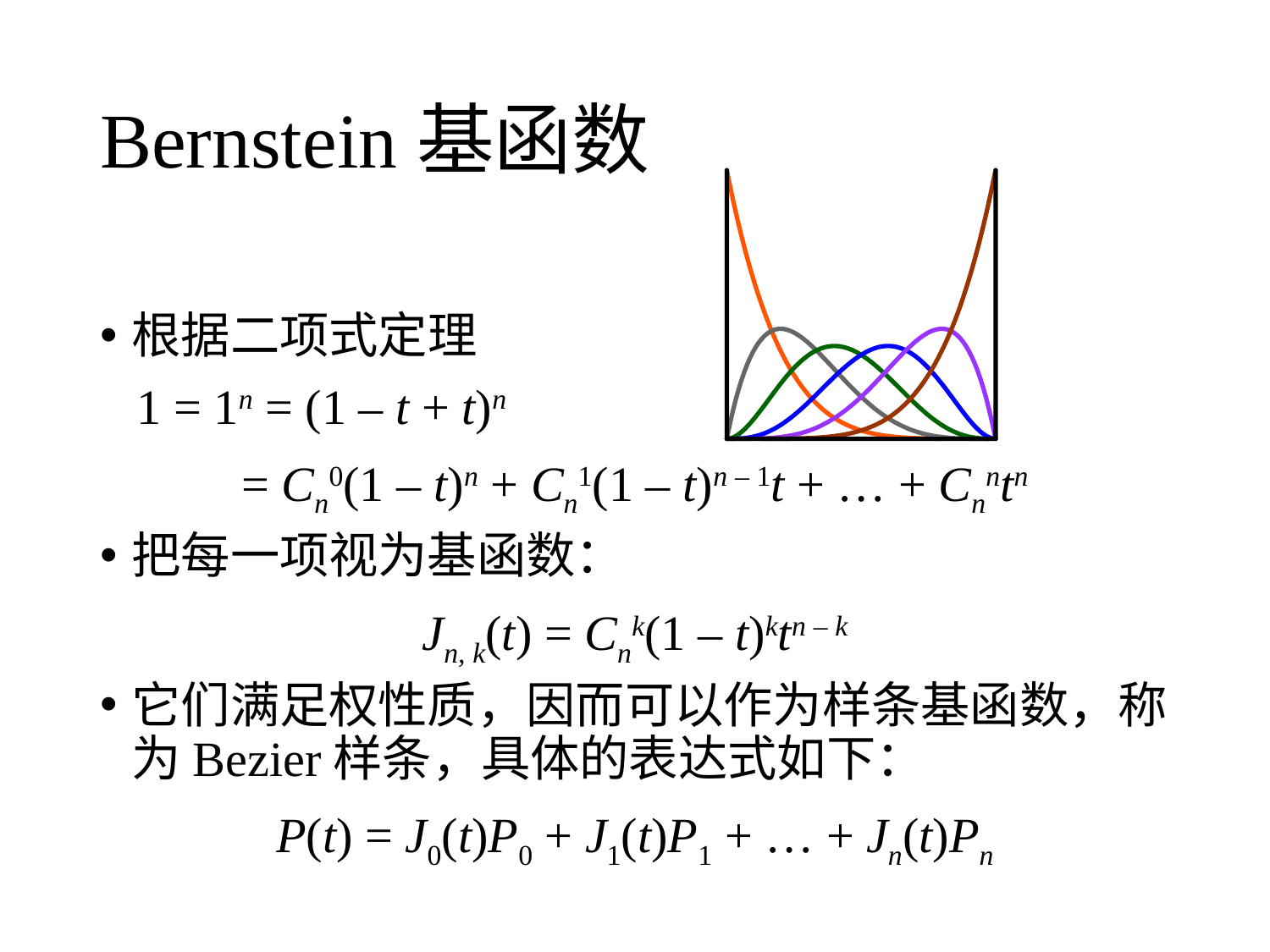

# Bernstein基函数

根据二项式定理
   1 = 1n = (1 – t + t)n
= Cn0(1 – t)n + Cn1(1 – t)n – 1t + … + Cnntn
把每一项视为基函数：
Jn, k(t) = Cnk(1 – t)ktn – k
它们满足权性质，因而可以作为样条基函数，称为Bezier样条，具体的表达式如下：
P(t) = J0(t)P0 + J1(t)P1 + … + Jn(t)Pn